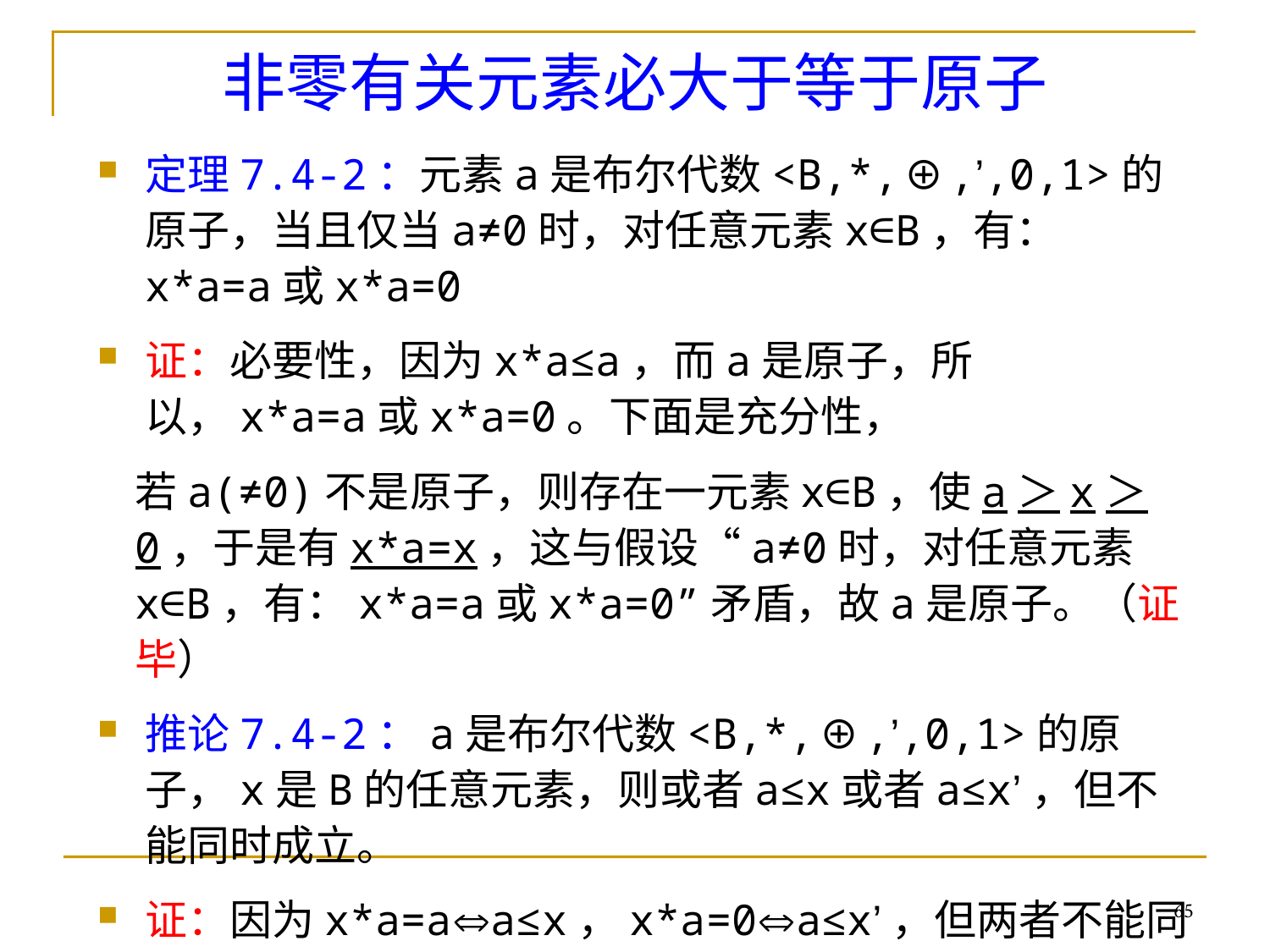

# 非零有关元素必大于等于原子
定理7.4-2：元素a是布尔代数<B,*,⊕,’,0,1>的原子，当且仅当a≠0时，对任意元素x∈B，有：x*a=a或x*a=0
证：必要性，因为x*a≤a，而a是原子，所以，x*a=a或x*a=0。下面是充分性，
若a(≠0)不是原子，则存在一元素x∈B，使a＞x＞0，于是有x*a=x，这与假设“a≠0时，对任意元素x∈B，有：x*a=a或x*a=0”矛盾，故a是原子。（证毕）
推论7.4-2：a是布尔代数<B,*,⊕,’,0,1>的原子，x是B的任意元素，则或者a≤x或者a≤x’，但不能同时成立。
证：因为x*a=a⇔a≤x，x*a=0⇔a≤x’，但两者不能同时成立，否则，a≤x*x’=0，与a＞0矛盾。（证毕）

65